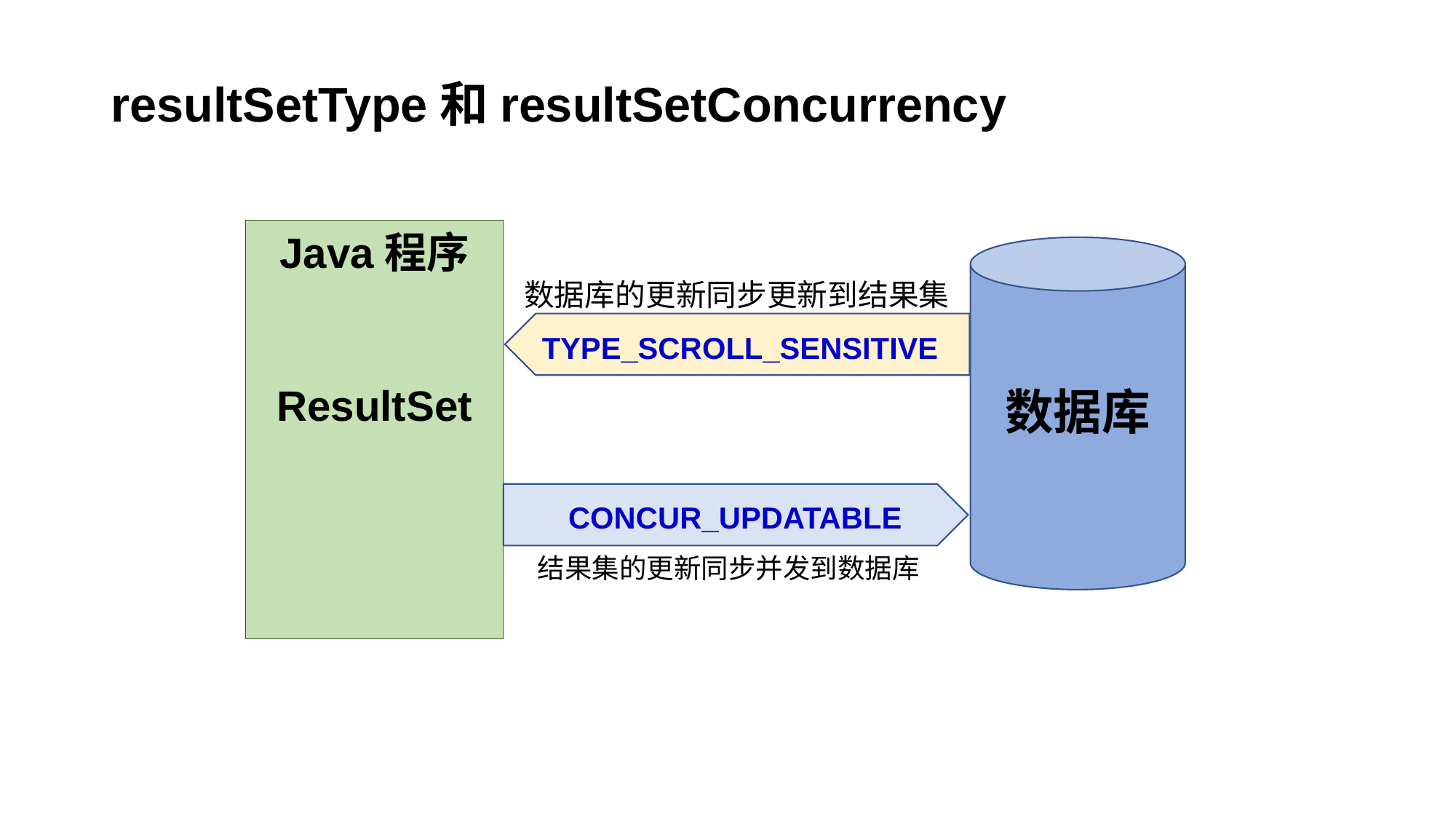

# resultSetType和resultSetConcurrency

Java程序

ResultSet

数据库

数据库的更新同步更新到结果集

TYPE_SCROLL_SENSITIVE

CONCUR_UPDATABLE
结果集的更新同步并发到数据库
35